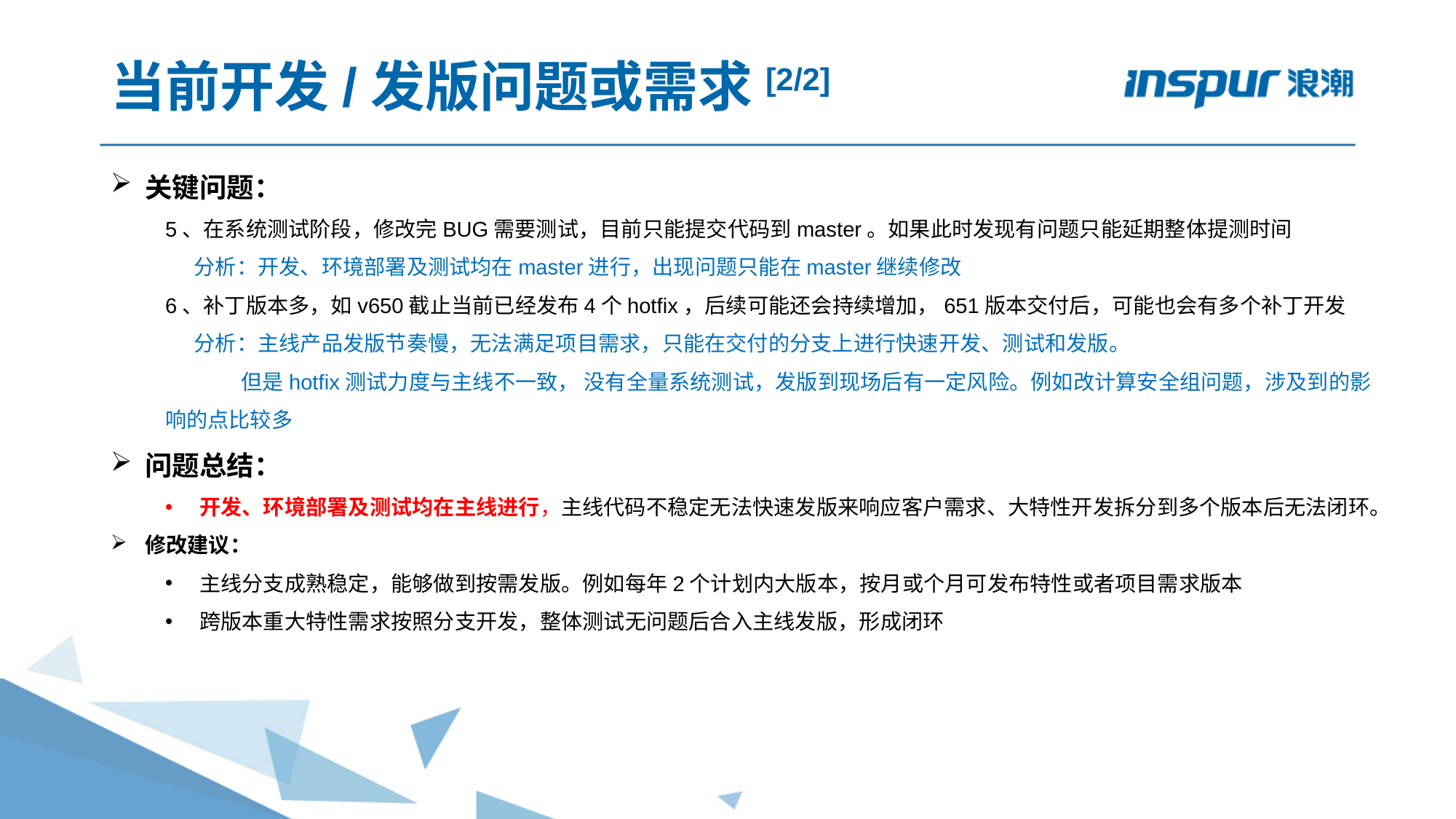

# 当前开发/发版问题或需求[2/2]
关键问题：
5、在系统测试阶段，修改完BUG需要测试，目前只能提交代码到master。如果此时发现有问题只能延期整体提测时间
     分析：开发、环境部署及测试均在master进行，出现问题只能在master继续修改
6、补丁版本多，如v650截止当前已经发布4个hotfix，后续可能还会持续增加，651版本交付后，可能也会有多个补丁开发
     分析：主线产品发版节奏慢，无法满足项目需求，只能在交付的分支上进行快速开发、测试和发版。
               但是hotfix测试力度与主线不一致， 没有全量系统测试，发版到现场后有一定风险。例如改计算安全组问题，涉及到的影响的点比较多
问题总结：
开发、环境部署及测试均在主线进行，主线代码不稳定无法快速发版来响应客户需求、大特性开发拆分到多个版本后无法闭环。
修改建议：
主线分支成熟稳定，能够做到按需发版。例如每年2个计划内大版本，按月或个月可发布特性或者项目需求版本
跨版本重大特性需求按照分支开发，整体测试无问题后合入主线发版，形成闭环